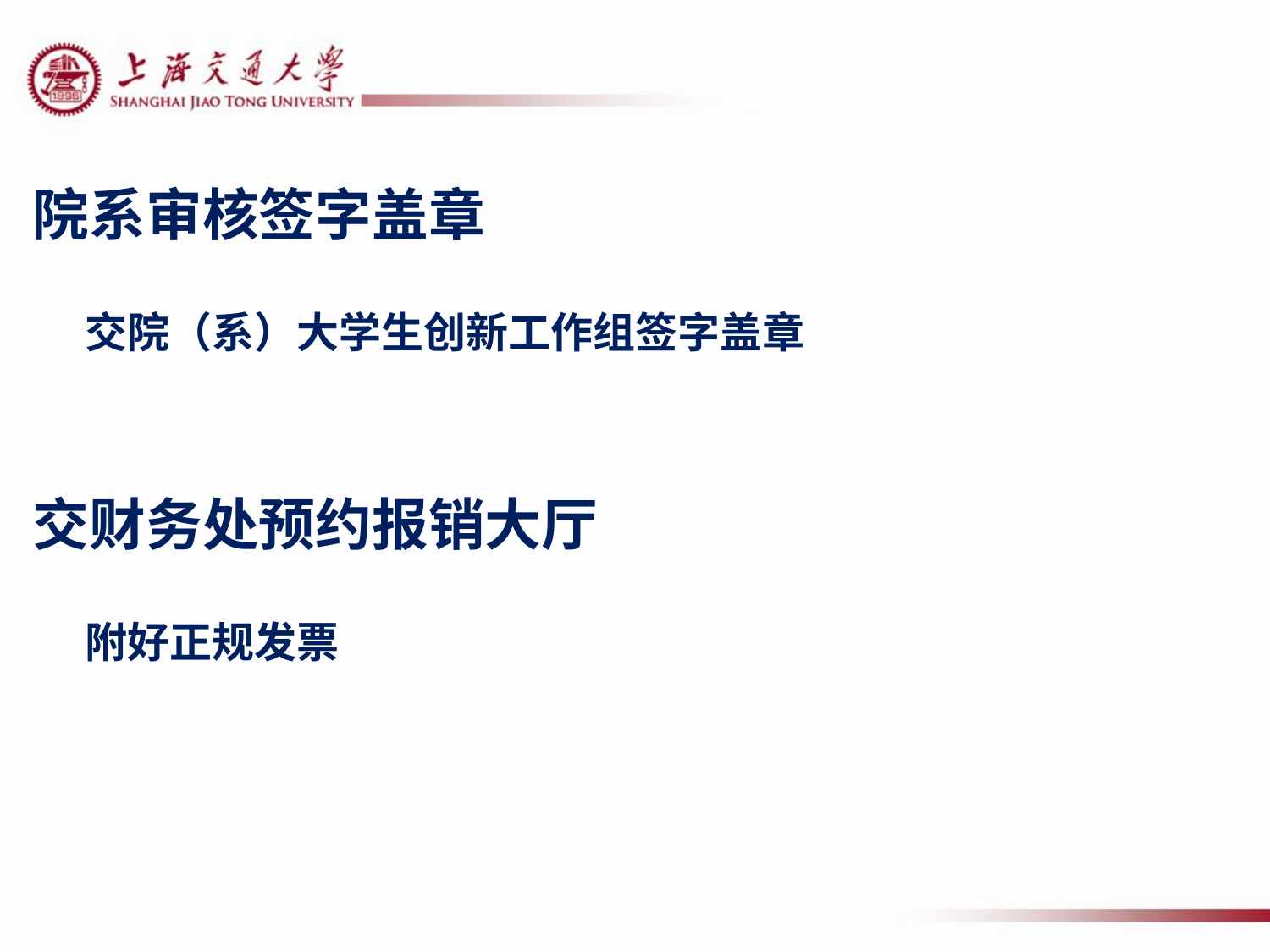

#
院系审核签字盖章
   交院（系）大学生创新工作组签字盖章

交财务处预约报销大厅
   附好正规发票